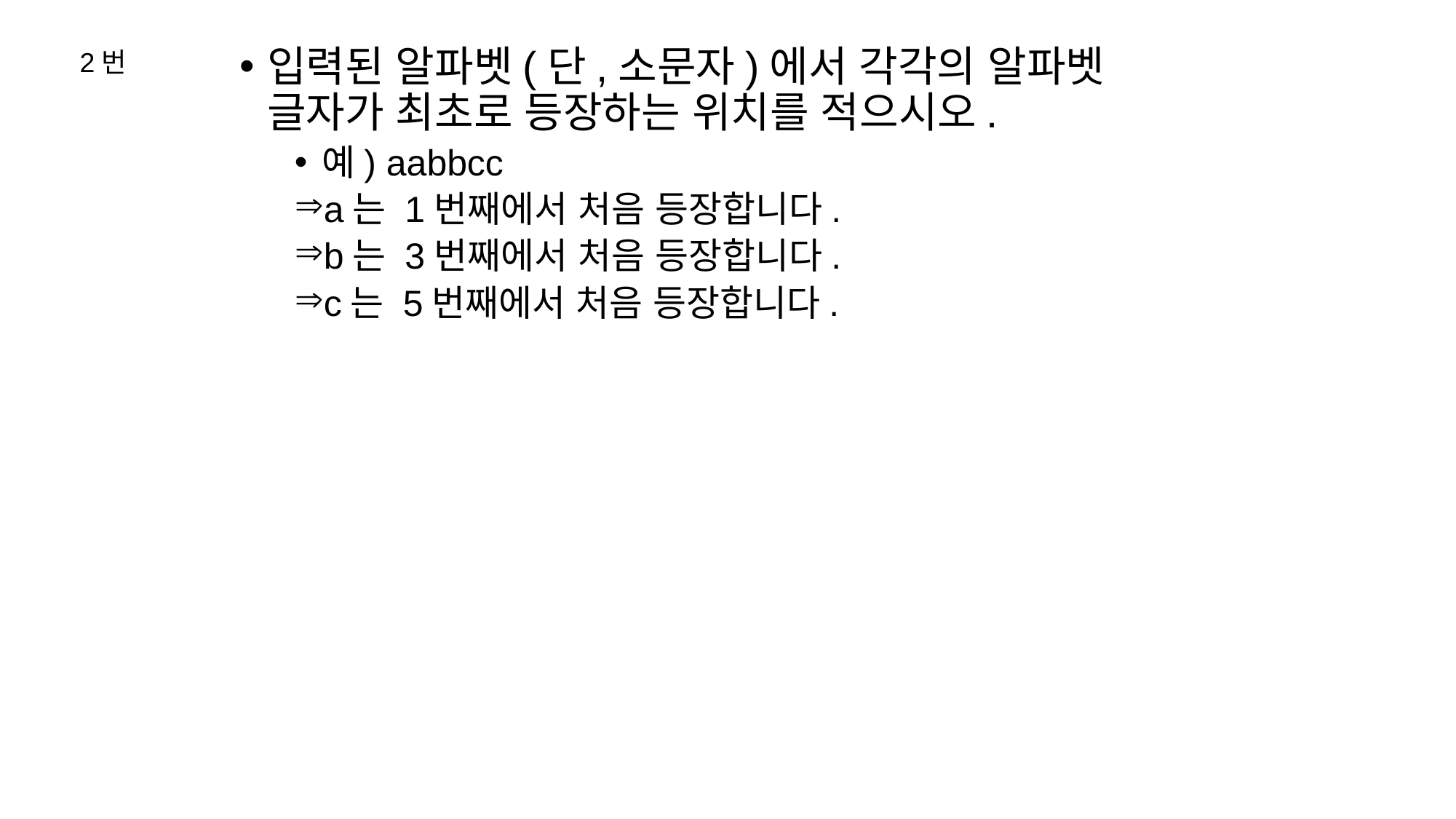

2번
입력된 알파벳(단,소문자)에서 각각의 알파벳 글자가 최초로 등장하는 위치를 적으시오.
예) aabbcc
a는 1번째에서 처음 등장합니다.
b는 3번째에서 처음 등장합니다.
c는 5번째에서 처음 등장합니다.